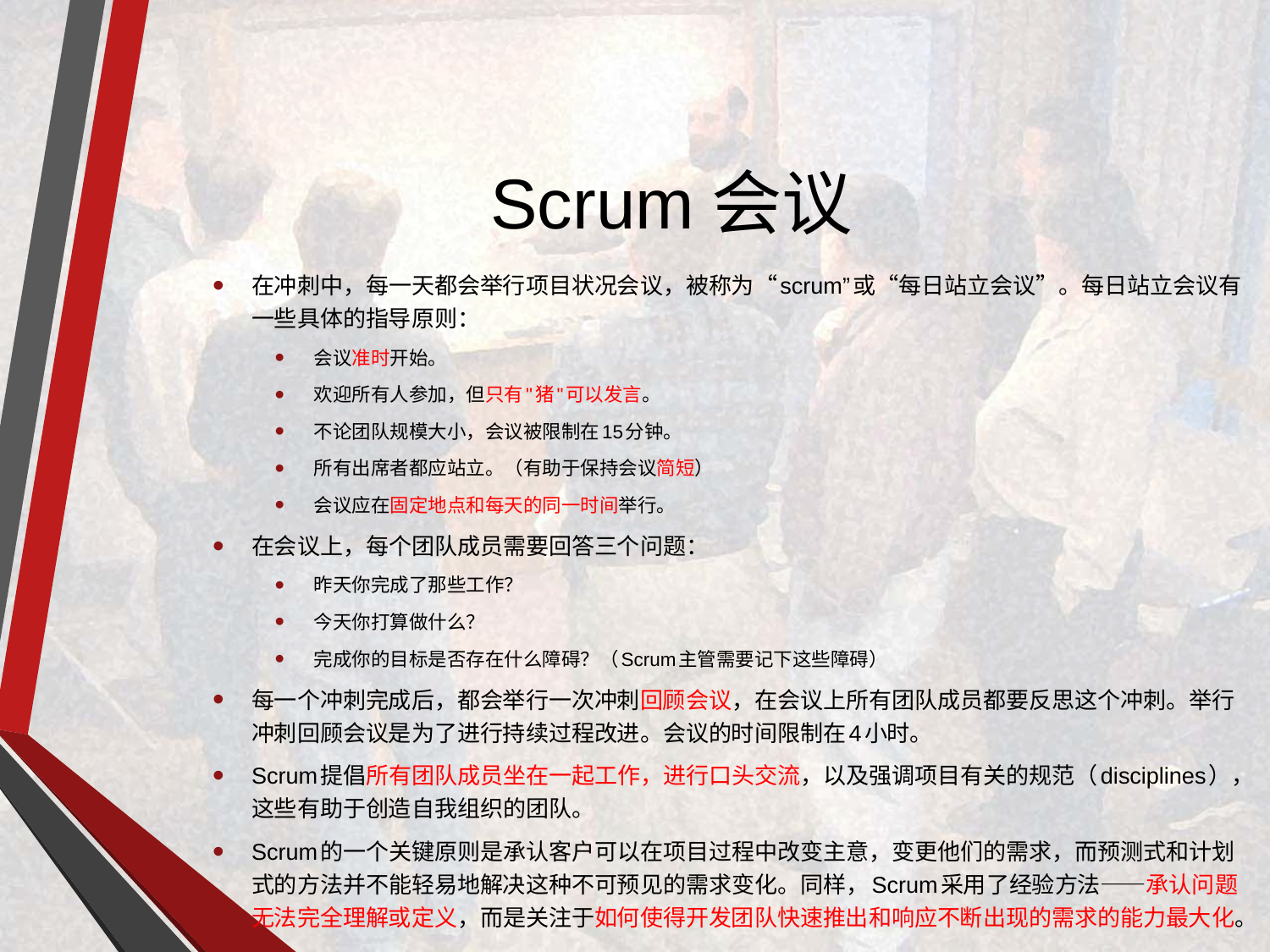

# Scrum会议
在冲刺中，每一天都会举行项目状况会议，被称为“scrum”或“每日站立会议”。每日站立会议有一些具体的指导原则：
会议准时开始。
欢迎所有人参加，但只有"猪"可以发言。
不论团队规模大小，会议被限制在15分钟。
所有出席者都应站立。（有助于保持会议简短）
会议应在固定地点和每天的同一时间举行。
在会议上，每个团队成员需要回答三个问题：
昨天你完成了那些工作？
今天你打算做什么？
完成你的目标是否存在什么障碍？（Scrum主管需要记下这些障碍）
每一个冲刺完成后，都会举行一次冲刺回顾会议，在会议上所有团队成员都要反思这个冲刺。举行冲刺回顾会议是为了进行持续过程改进。会议的时间限制在4小时。
Scrum提倡所有团队成员坐在一起工作，进行口头交流，以及强调项目有关的规范（disciplines），这些有助于创造自我组织的团队。
Scrum的一个关键原则是承认客户可以在项目过程中改变主意，变更他们的需求，而预测式和计划式的方法并不能轻易地解决这种不可预见的需求变化。同样，Scrum采用了经验方法——承认问题无法完全理解或定义，而是关注于如何使得开发团队快速推出和响应不断出现的需求的能力最大化。